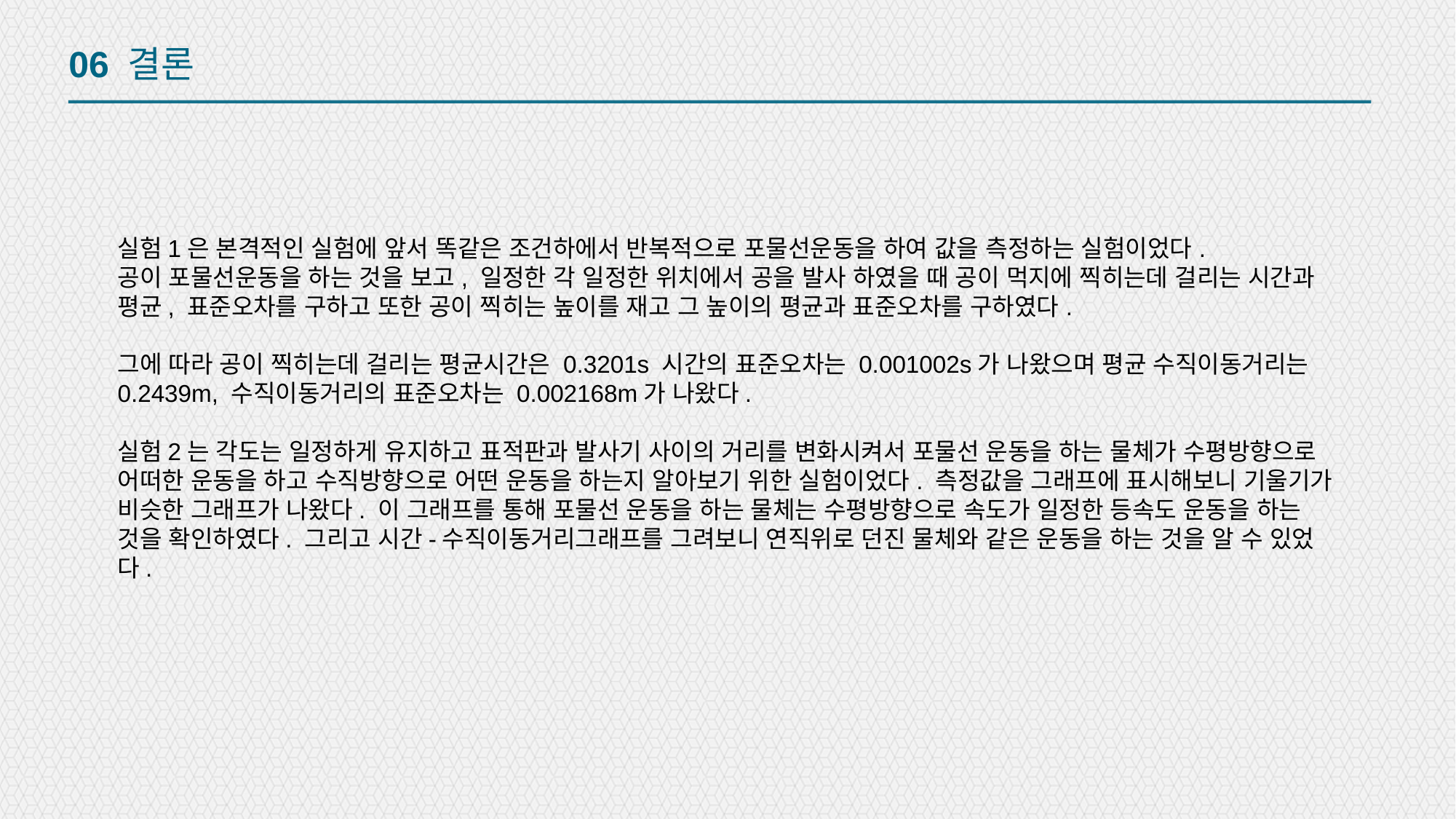

06 결론

실험1은 본격적인 실험에 앞서 똑같은 조건하에서 반복적으로 포물선운동을 하여 값을 측정하는 실험이었다.
공이 포물선운동을 하는 것을 보고, 일정한 각 일정한 위치에서 공을 발사 하였을 때 공이 먹지에 찍히는데 걸리는 시간과 평균, 표준오차를 구하고 또한 공이 찍히는 높이를 재고 그 높이의 평균과 표준오차를 구하였다.

그에 따라 공이 찍히는데 걸리는 평균시간은 0.3201s 시간의 표준오차는 0.001002s가 나왔으며 평균 수직이동거리는 0.2439m, 수직이동거리의 표준오차는 0.002168m가 나왔다.

실험2는 각도는 일정하게 유지하고 표적판과 발사기 사이의 거리를 변화시켜서 포물선 운동을 하는 물체가 수평방향으로 어떠한 운동을 하고 수직방향으로 어떤 운동을 하는지 알아보기 위한 실험이었다. 측정값을 그래프에 표시해보니 기울기가 비슷한 그래프가 나왔다. 이 그래프를 통해 포물선 운동을 하는 물체는 수평방향으로 속도가 일정한 등속도 운동을 하는 것을 확인하였다. 그리고 시간-수직이동거리그래프를 그려보니 연직위로 던진 물체와 같은 운동을 하는 것을 알 수 있었다.